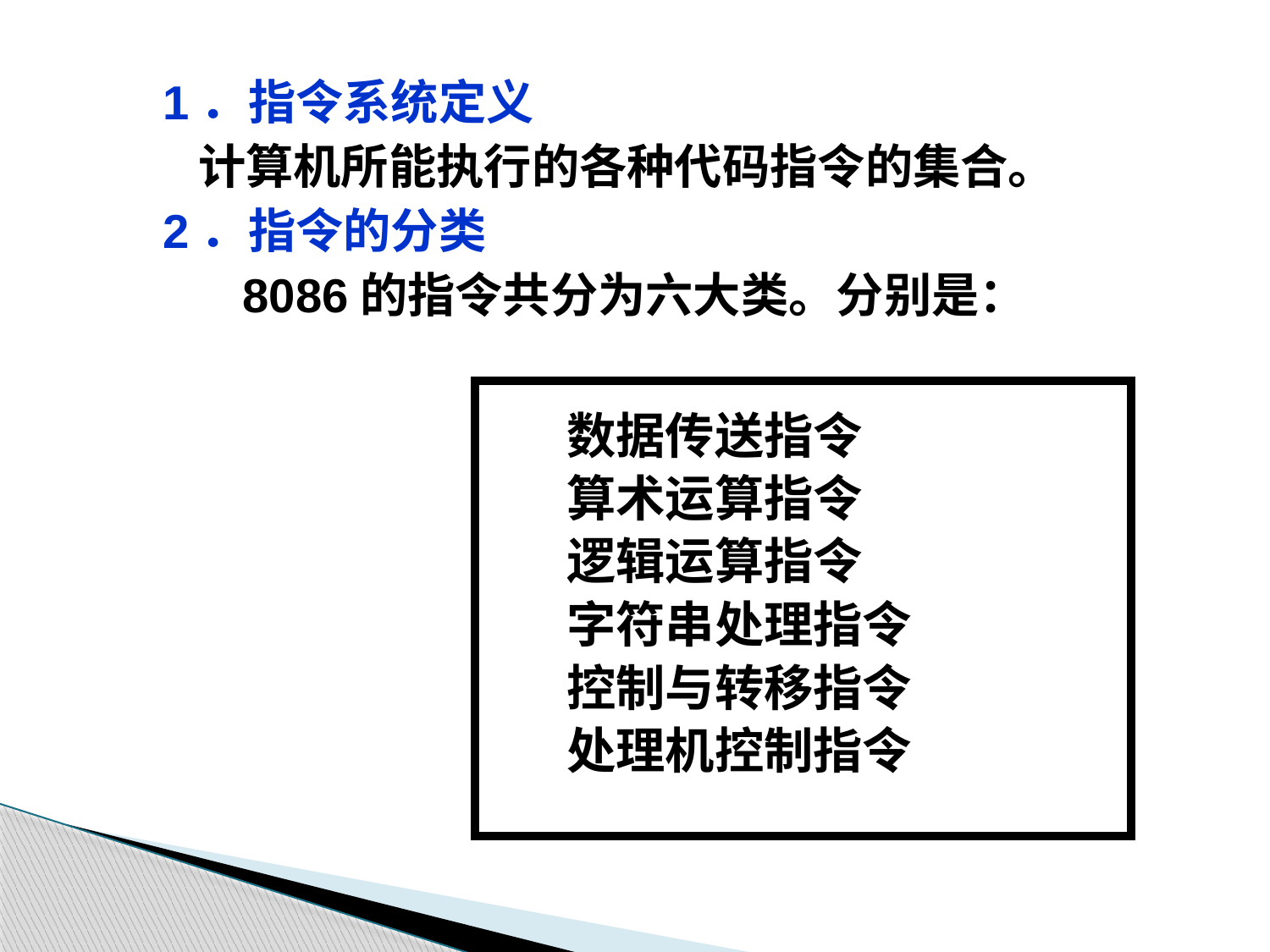

1．指令系统定义
	计算机所能执行的各种代码指令的集合。
2．指令的分类
      8086的指令共分为六大类。分别是：
      数据传送指令
      算术运算指令
      逻辑运算指令
      字符串处理指令
      控制与转移指令
      处理机控制指令